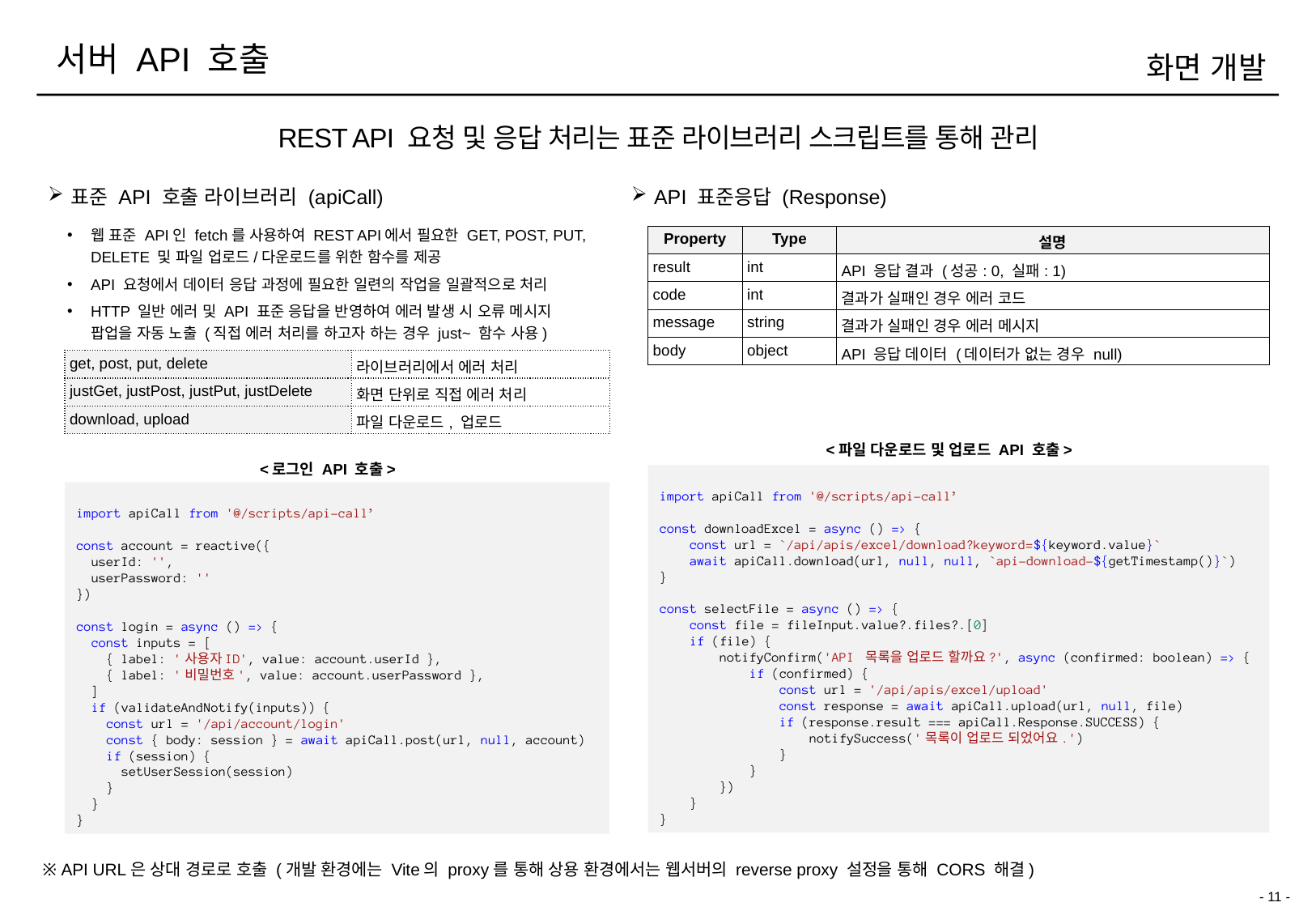

# 서버 API 호출
화면 개발
REST API 요청 및 응답 처리는 표준 라이브러리 스크립트를 통해 관리
표준 API 호출 라이브러리 (apiCall)
API 표준응답 (Response)
웹 표준 API인 fetch를 사용하여 REST API에서 필요한 GET, POST, PUT, DELETE 및 파일 업로드/다운로드를 위한 함수를 제공
API 요청에서 데이터 응답 과정에 필요한 일련의 작업을 일괄적으로 처리
HTTP 일반 에러 및 API 표준 응답을 반영하여 에러 발생 시 오류 메시지 팝업을 자동 노출 (직접 에러 처리를 하고자 하는 경우 just~ 함수 사용)
| Property | Type | 설명 |
| --- | --- | --- |
| result | int | API 응답 결과 (성공: 0, 실패: 1) |
| code | int | 결과가 실패인 경우 에러 코드 |
| message | string | 결과가 실패인 경우 에러 메시지 |
| body | object | API 응답 데이터 (데이터가 없는 경우 null) |
| get, post, put, delete | 라이브러리에서 에러 처리 |
| --- | --- |
| justGet, justPost, justPut, justDelete | 화면 단위로 직접 에러 처리 |
| download, upload | 파일 다운로드, 업로드 |
<파일 다운로드 및 업로드 API 호출>
<로그인 API 호출>

import apiCall from '@/scripts/api-call’

const downloadExcel = async () => {
    const url = `/api/apis/excel/download?keyword=${keyword.value}`
    await apiCall.download(url, null, null, `api-download-${getTimestamp()}`)
}

const selectFile = async () => {
    const file = fileInput.value?.files?.[0]
    if (file) {
        notifyConfirm('API 목록을 업로드 할까요?', async (confirmed: boolean) => {
            if (confirmed) {
                const url = '/api/apis/excel/upload'
                const response = await apiCall.upload(url, null, file)
                if (response.result === apiCall.Response.SUCCESS) {
                    notifySuccess('목록이 업로드 되었어요.')
                }
            }
        })
    }
}

import apiCall from '@/scripts/api-call’

const account = reactive({
  userId: '',
  userPassword: ''
})

const login = async () => {
  const inputs = [
    { label: '사용자ID', value: account.userId },
    { label: '비밀번호', value: account.userPassword },
  ]
  if (validateAndNotify(inputs)) {
    const url = '/api/account/login'
    const { body: session } = await apiCall.post(url, null, account)
    if (session) {
      setUserSession(session)
    }
  }
}
※ API URL은 상대 경로로 호출 (개발 환경에는 Vite의 proxy를 통해 상용 환경에서는 웹서버의 reverse proxy 설정을 통해 CORS 해결)